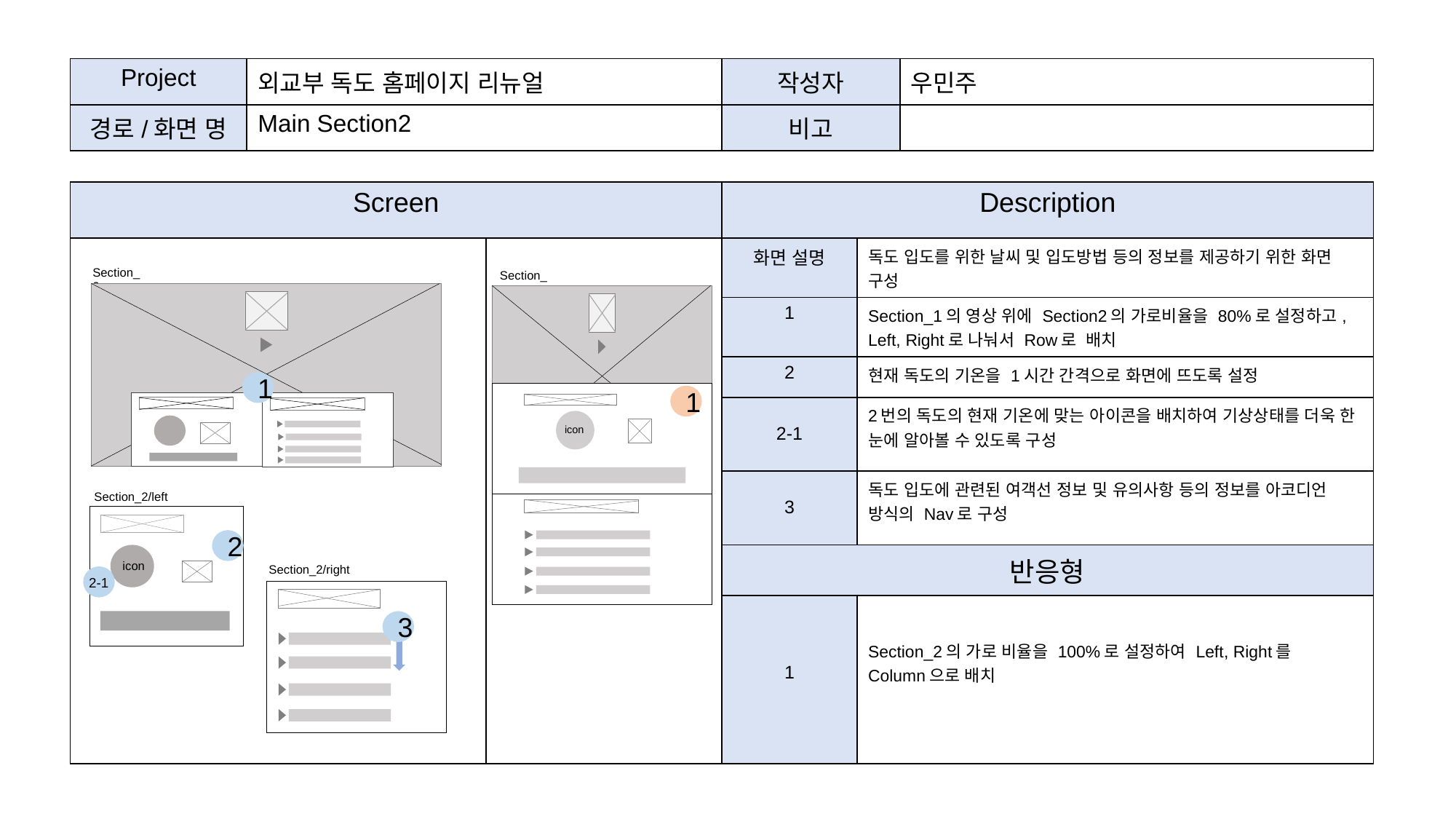

| Project | 외교부 독도 홈페이지 리뉴얼 | 작성자 | 우민주 |
| --- | --- | --- | --- |
| 경로/화면 명 | Main Section2 | 비고 |  |
| Screen |  | Description |  |
| --- | --- | --- | --- |
|  |  | 화면 설명 | 독도 입도를 위한 날씨 및 입도방법 등의 정보를 제공하기 위한 화면 구성 |
|  |  | 1 | Section\_1의 영상 위에 Section2의 가로비율을 80%로 설정하고, Left, Right로 나눠서 Row로 배치 |
|  |  | 2 | 현재 독도의 기온을 1시간 간격으로 화면에 뜨도록 설정 |
|  |  | 2-1 | 2번의 독도의 현재 기온에 맞는 아이콘을 배치하여 기상상태를 더욱 한 눈에 알아볼 수 있도록 구성 |
|  |  | 3 | 독도 입도에 관련된 여객선 정보 및 유의사항 등의 정보를 아코디언 방식의 Nav로 구성 |
|  |  | 반응형 |  |
|  |  | 1 | Section\_2의 가로 비율을 100%로 설정하여 Left, Right를 Column으로 배치 |
Section_2
Section_2

1

icon

1

Section_2/left

2

icon
Section_2/right

2-1

3